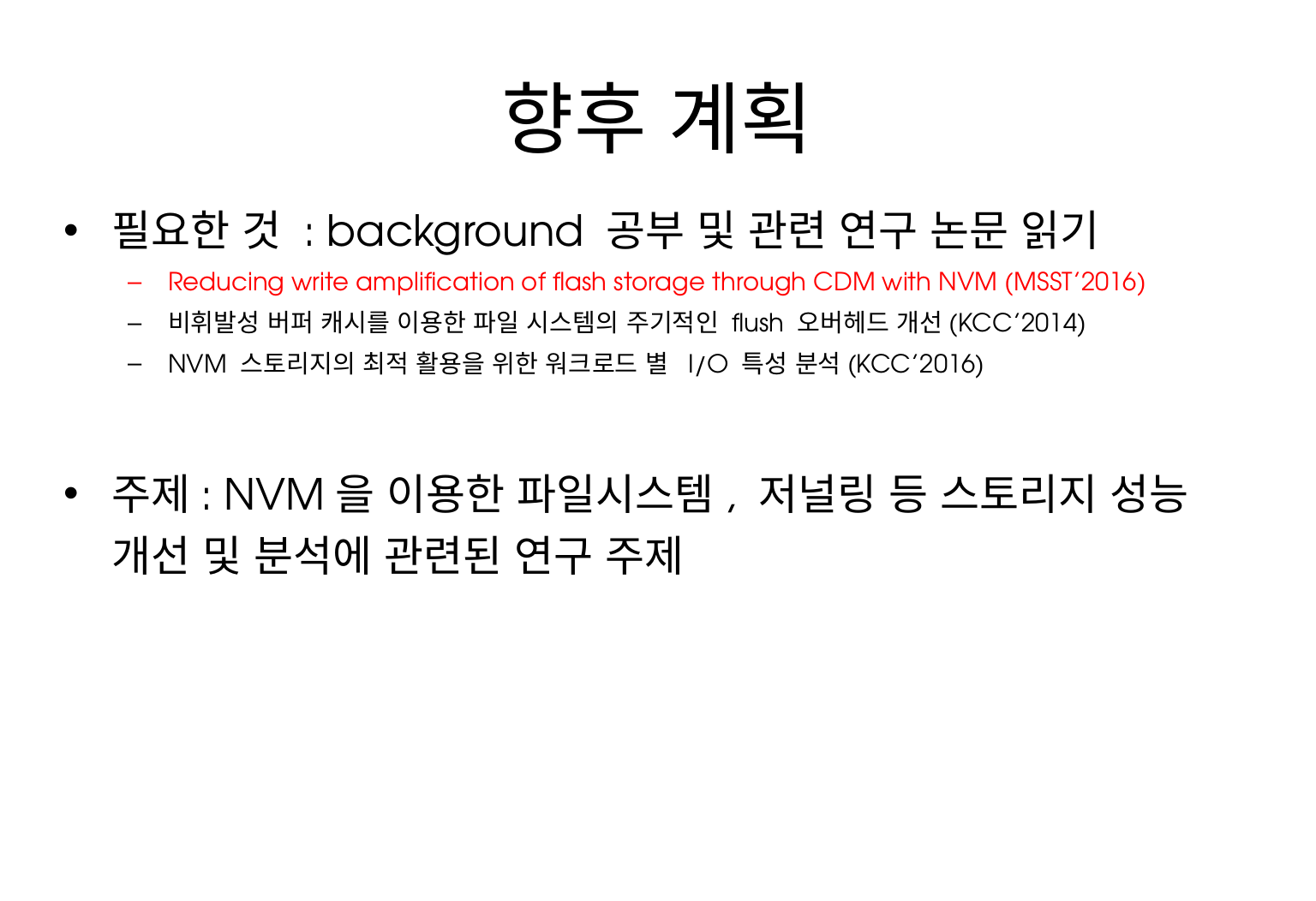

# 향후 계획
필요한 것 : background 공부 및 관련 연구 논문 읽기
Reducing write amplification of flash storage through CDM with NVM (MSST’2016)
비휘발성 버퍼 캐시를 이용한 파일 시스템의 주기적인 flush 오버헤드 개선(KCC’2014)
NVM 스토리지의 최적 활용을 위한 워크로드 별  I/O 특성 분석(KCC’2016)

주제: NVM을 이용한 파일시스템, 저널링 등 스토리지 성능 개선 및 분석에 관련된 연구 주제